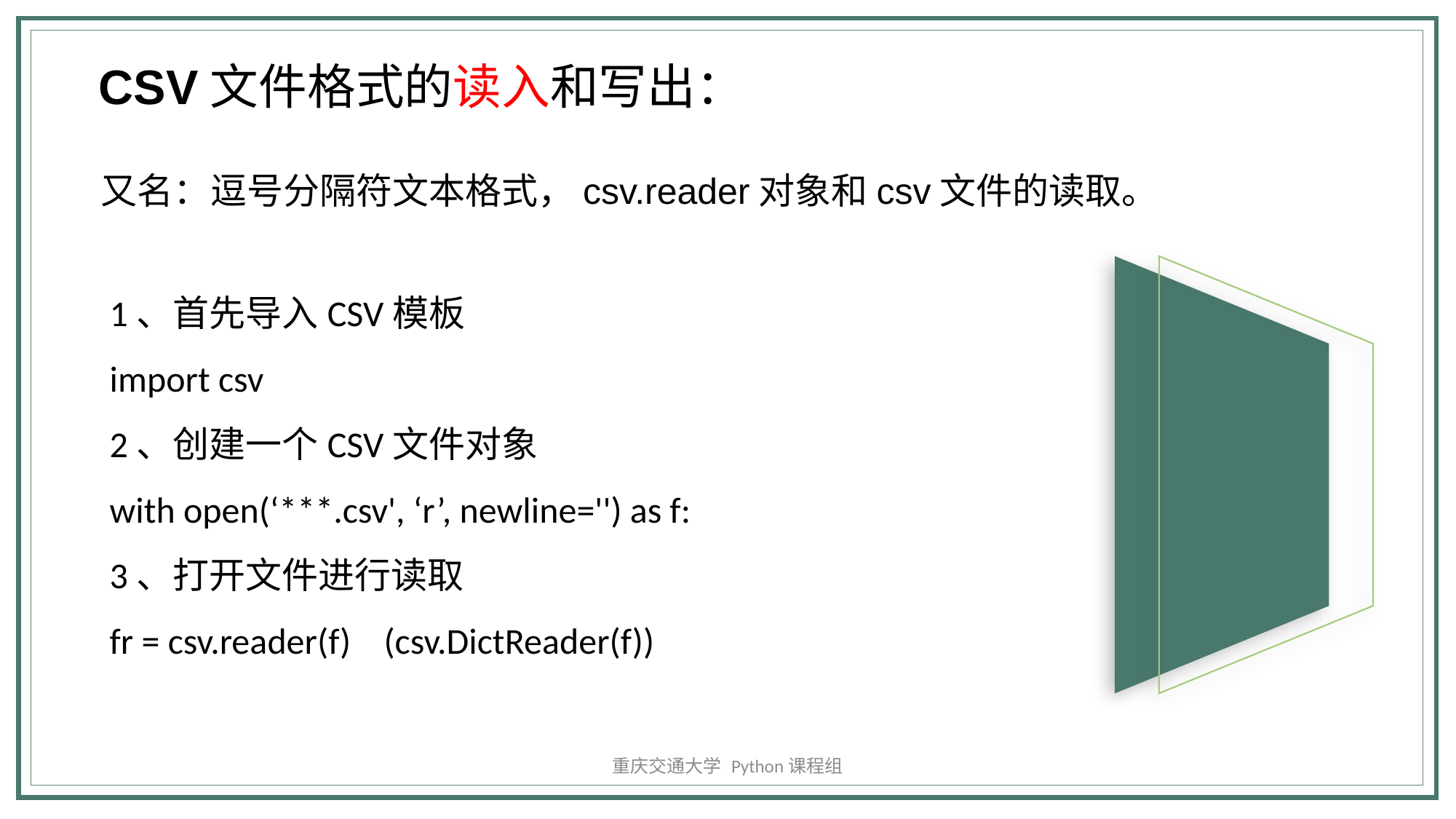

CSV文件格式的读入和写出：
又名：逗号分隔符文本格式，csv.reader对象和csv文件的读取。

1、首先导入CSV模板
import csv
2、创建一个CSV文件对象
with open(‘***.csv', ‘r’, newline='') as f:
3、打开文件进行读取
fr = csv.reader(f)    (csv.DictReader(f))
重庆交通大学 Python课程组